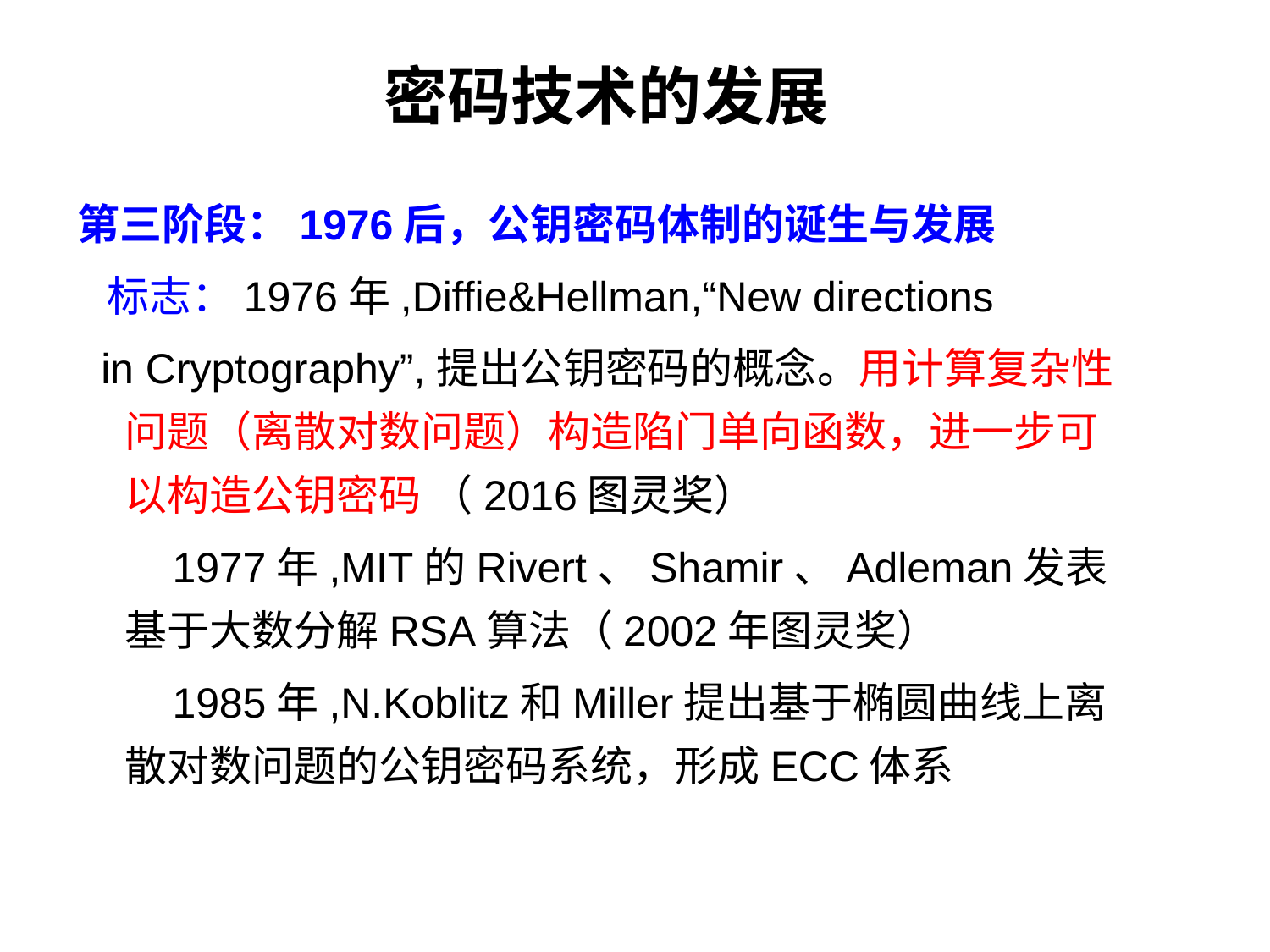

# 密码技术的发展
第三阶段：1976后，公钥密码体制的诞生与发展
  标志：1976年,Diffie&Hellman,“New directions
  in Cryptography”,提出公钥密码的概念。用计算复杂性问题（离散对数问题）构造陷门单向函数，进一步可以构造公钥密码 （2016图灵奖）
        1977年,MIT的Rivert、Shamir、Adleman发表基于大数分解RSA算法（2002年图灵奖）
        1985年,N.Koblitz和Miller提出基于椭圆曲线上离散对数问题的公钥密码系统，形成ECC体系